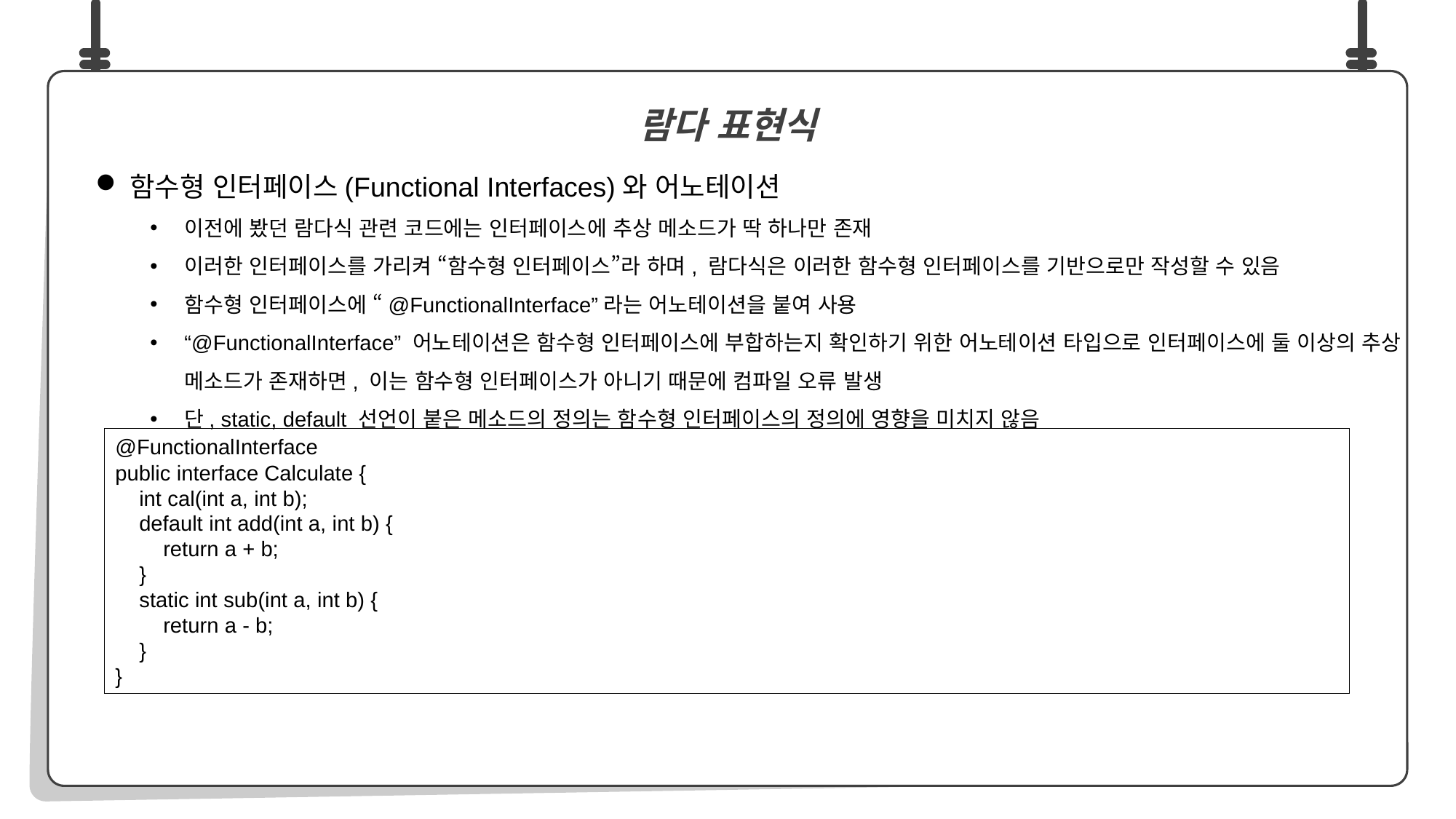

함수형 인터페이스(Functional Interfaces)와 어노테이션
이전에 봤던 람다식 관련 코드에는 인터페이스에 추상 메소드가 딱 하나만 존재
이러한 인터페이스를 가리켜 “함수형 인터페이스”라 하며, 람다식은 이러한 함수형 인터페이스를 기반으로만 작성할 수 있음
함수형 인터페이스에 “@FunctionalInterface”라는 어노테이션을 붙여 사용
“@FunctionalInterface” 어노테이션은 함수형 인터페이스에 부합하는지 확인하기 위한 어노테이션 타입으로 인터페이스에 둘 이상의 추상 메소드가 존재하면, 이는 함수형 인터페이스가 아니기 때문에 컴파일 오류 발생
단, static, default 선언이 붙은 메소드의 정의는 함수형 인터페이스의 정의에 영향을 미치지 않음

람다 표현식

@FunctionalInterface
public interface Calculate {
    int cal(int a, int b);
    default int add(int a, int b) {
        return a + b;
    }
    static int sub(int a, int b) {
        return a - b;
    }
}